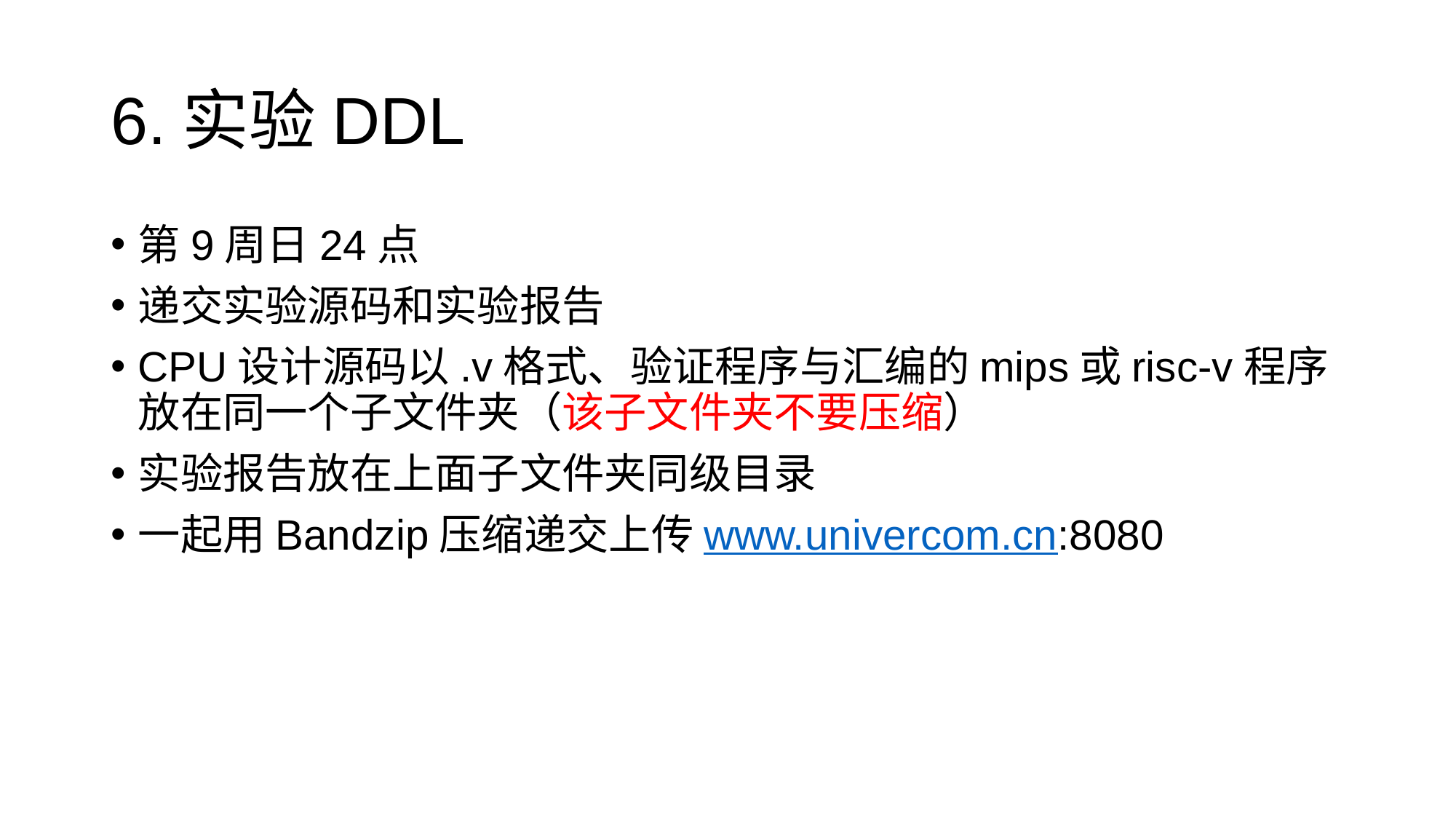

# 6.实验DDL
第9周日24点
递交实验源码和实验报告
CPU设计源码以.v格式、验证程序与汇编的mips或risc-v程序放在同一个子文件夹（该子文件夹不要压缩）
实验报告放在上面子文件夹同级目录
一起用Bandzip压缩递交上传www.univercom.cn:8080